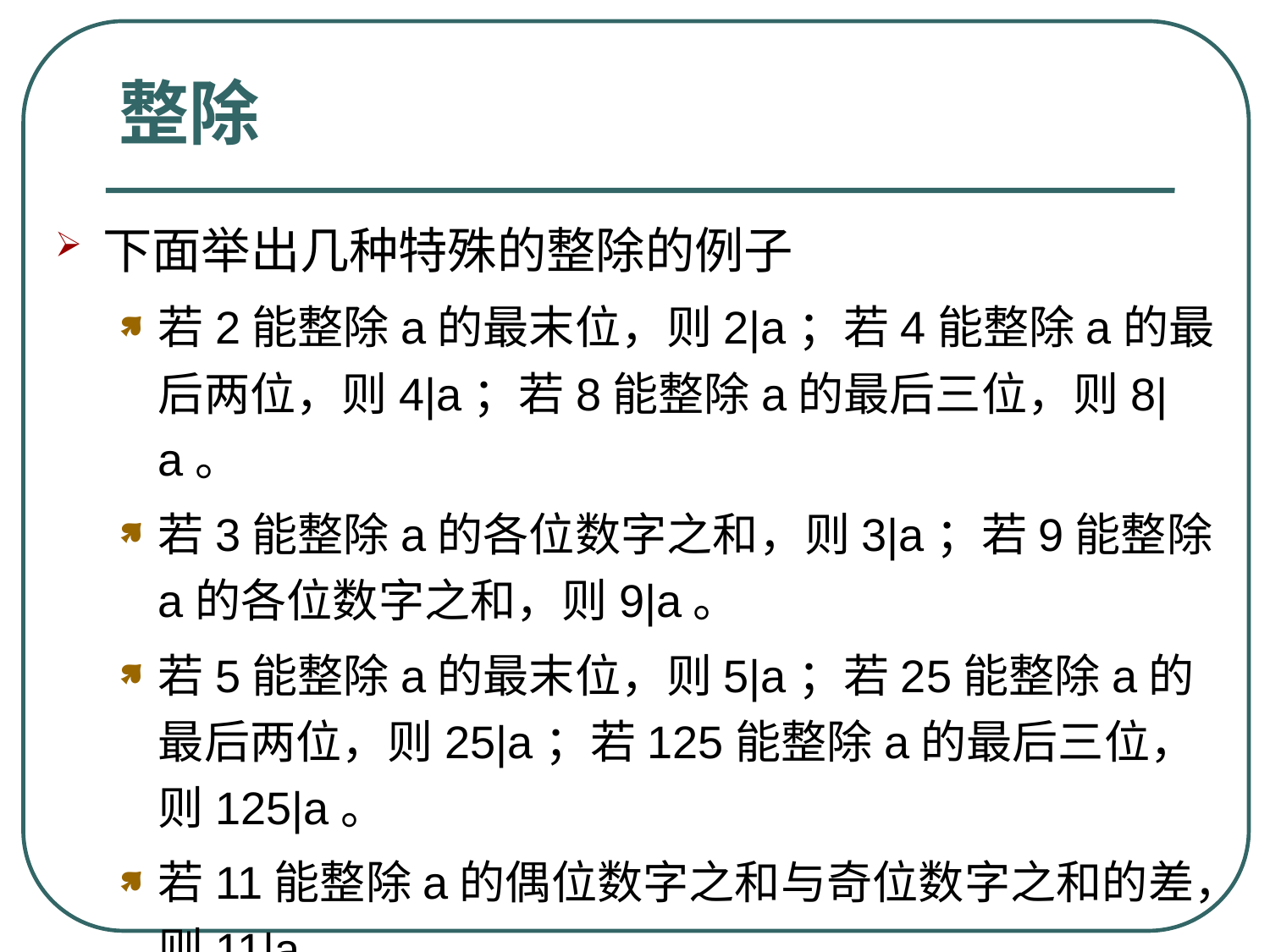

# 整除
下面举出几种特殊的整除的例子
若2能整除a的最末位，则2|a；若4能整除a的最后两位，则4|a；若8能整除a的最后三位，则8|a。
若3能整除a的各位数字之和，则3|a；若9能整除a的各位数字之和，则9|a。
若5能整除a的最末位，则5|a；若25能整除a的最后两位，则25|a；若125能整除a的最后三位，则125|a。
若11能整除a的偶位数字之和与奇位数字之和的差，则11|a。